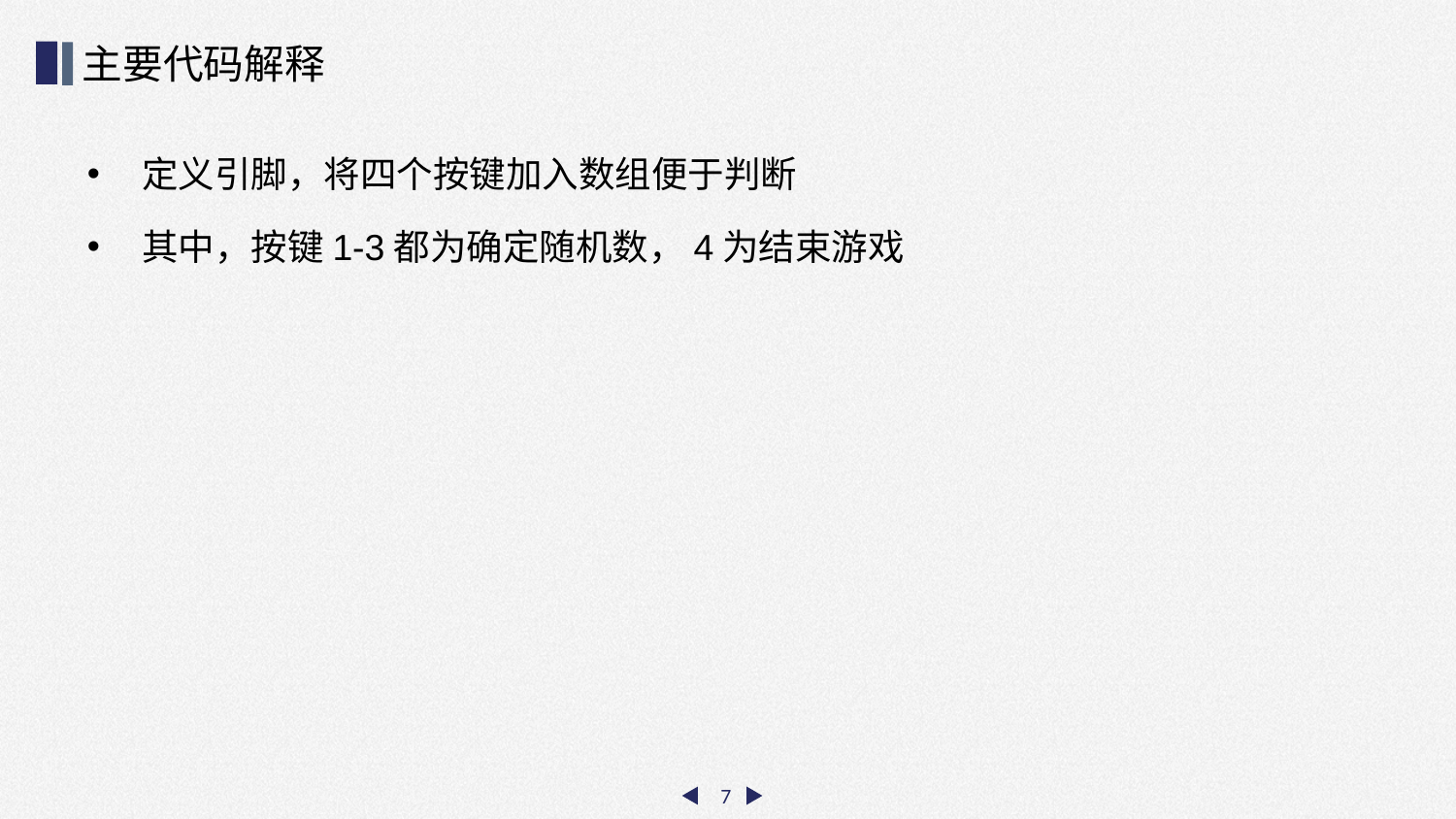

主要代码解释

定义引脚，将四个按键加入数组便于判断
其中，按键1-3都为确定随机数，4为结束游戏
7